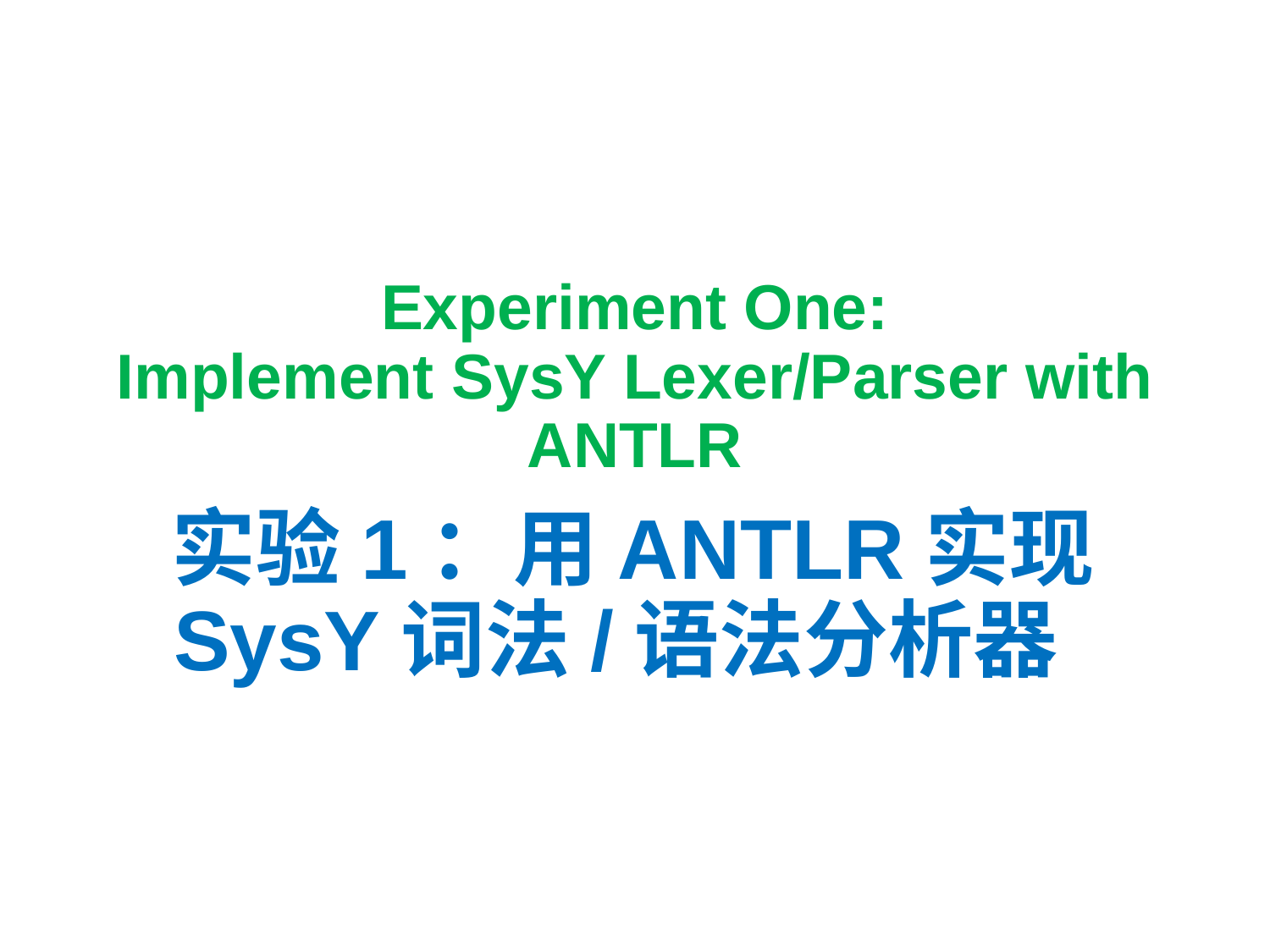

# Experiment One: Implement SysY Lexer/Parser with ANTLR
实验1：用ANTLR实现SysY词法/语法分析器